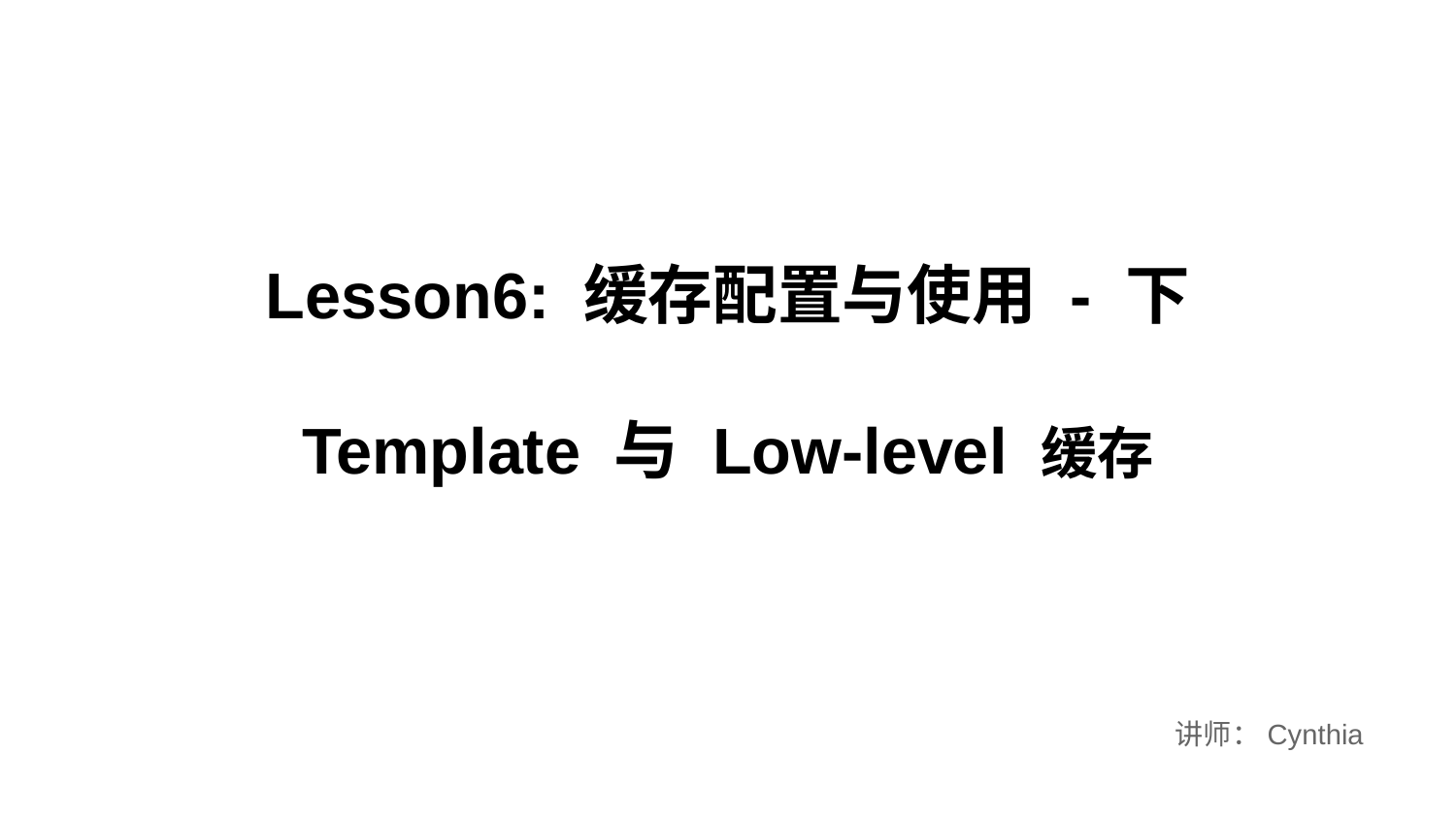

# Lesson6: 缓存配置与使用 - 下 Template 与 Low-level 缓存
讲师：Cynthia